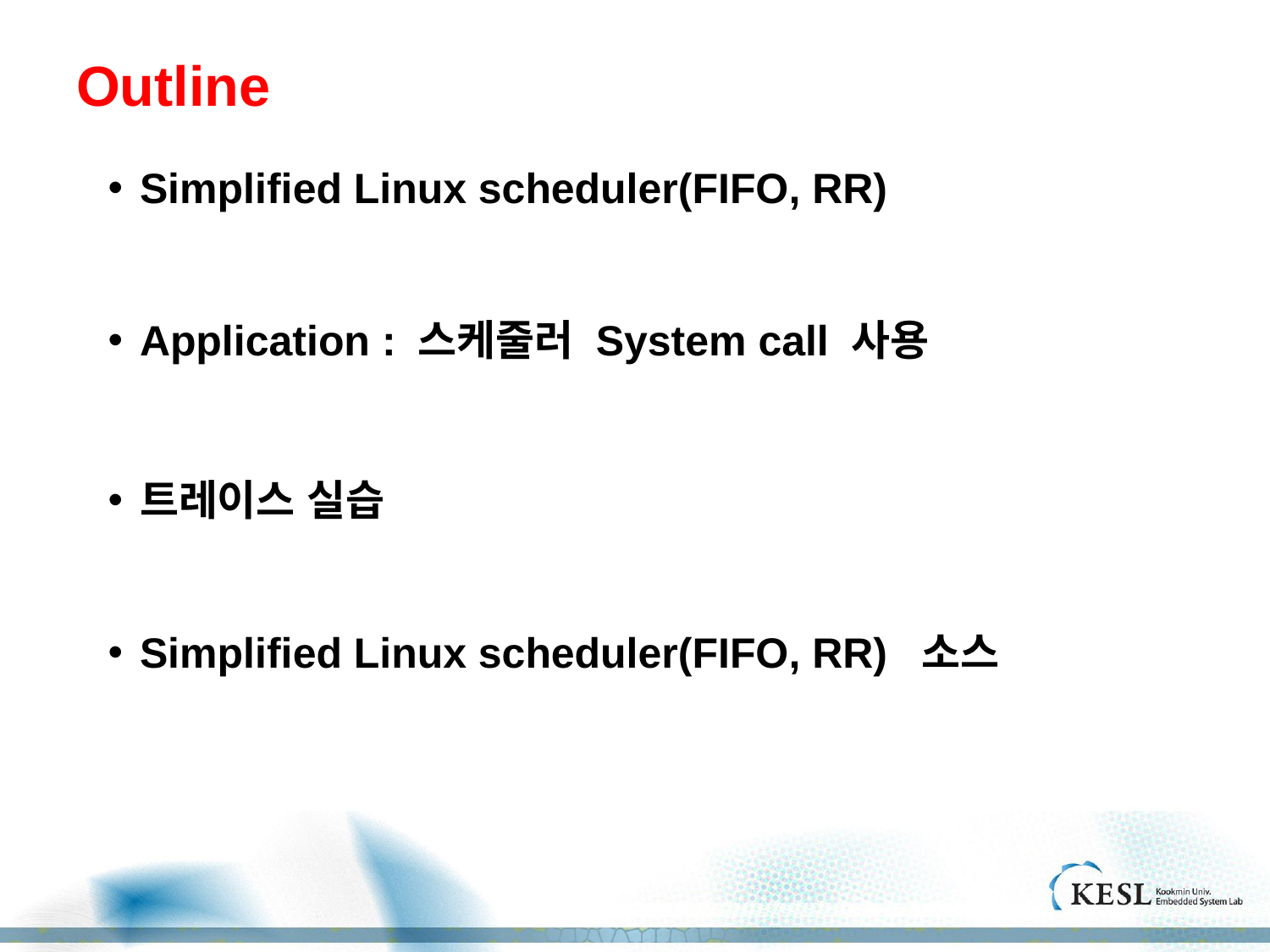

# Outline
Simplified Linux scheduler(FIFO, RR)

Application : 스케줄러 System call 사용

트레이스 실습

Simplified Linux scheduler(FIFO, RR)  소스